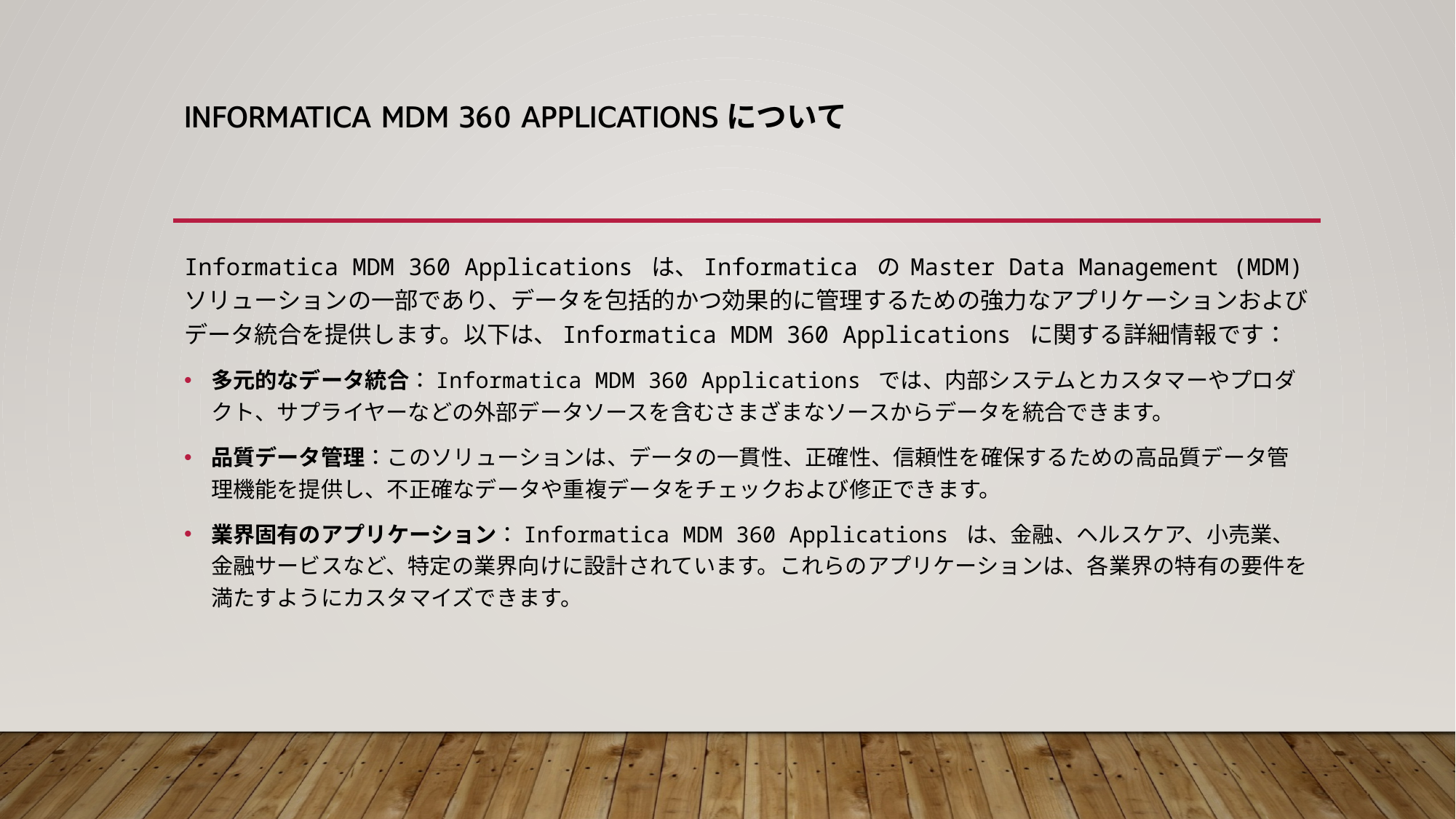

# Informatica MDM 360 Applicationsについて
Informatica MDM 360 Applications は、Informatica の Master Data Management (MDM) ソリューションの一部であり、データを包括的かつ効果的に管理するための強力なアプリケーションおよびデータ統合を提供します。以下は、Informatica MDM 360 Applications に関する詳細情報です：
多元的なデータ統合：Informatica MDM 360 Applications では、内部システムとカスタマーやプロダクト、サプライヤーなどの外部データソースを含むさまざまなソースからデータを統合できます。
品質データ管理：このソリューションは、データの一貫性、正確性、信頼性を確保するための高品質データ管理機能を提供し、不正確なデータや重複データをチェックおよび修正できます。
業界固有のアプリケーション：Informatica MDM 360 Applications は、金融、ヘルスケア、小売業、金融サービスなど、特定の業界向けに設計されています。これらのアプリケーションは、各業界の特有の要件を満たすようにカスタマイズできます。